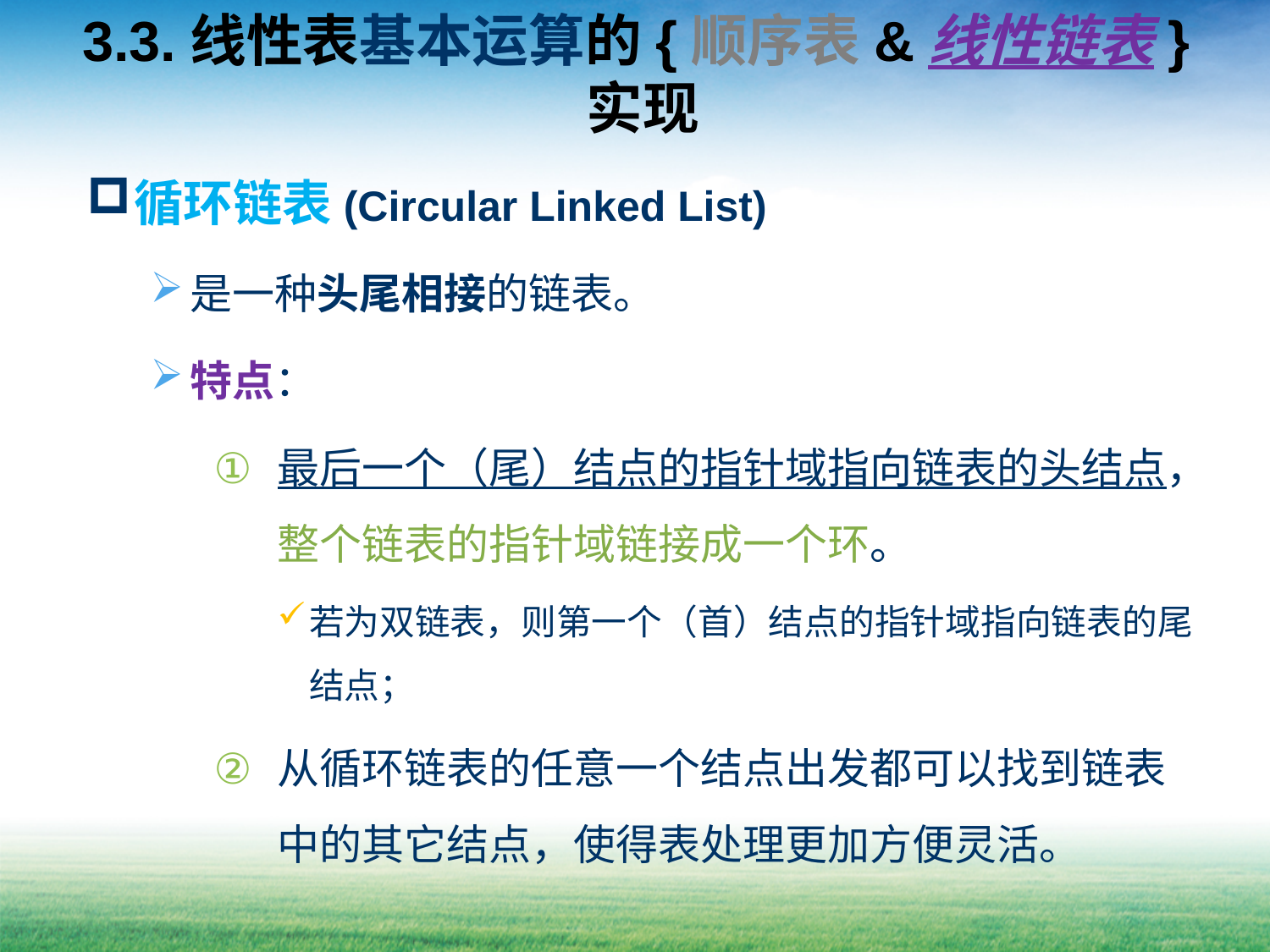

# 3.3.线性表基本运算的{顺序表&线性链表}实现
循环链表(Circular Linked List)
是一种头尾相接的链表。
特点：
最后一个（尾）结点的指针域指向链表的头结点，整个链表的指针域链接成一个环。
若为双链表，则第一个（首）结点的指针域指向链表的尾结点；
从循环链表的任意一个结点出发都可以找到链表中的其它结点，使得表处理更加方便灵活。